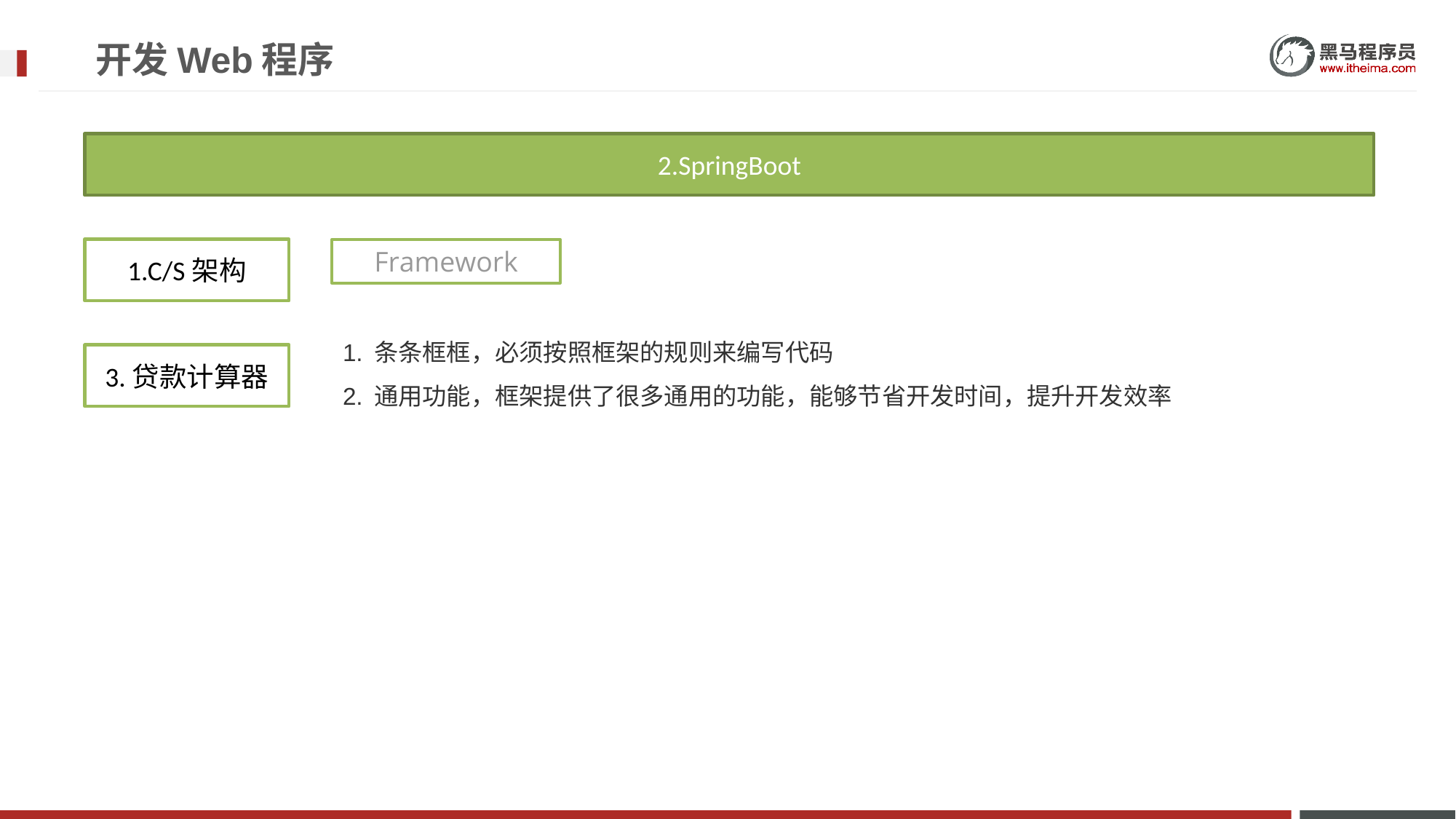

# 开发Web程序
2.SpringBoot
1.C/S架构
Framework

 条条框框，必须按照框架的规则来编写代码
 通用功能，框架提供了很多通用的功能，能够节省开发时间，提升开发效率

3.贷款计算器